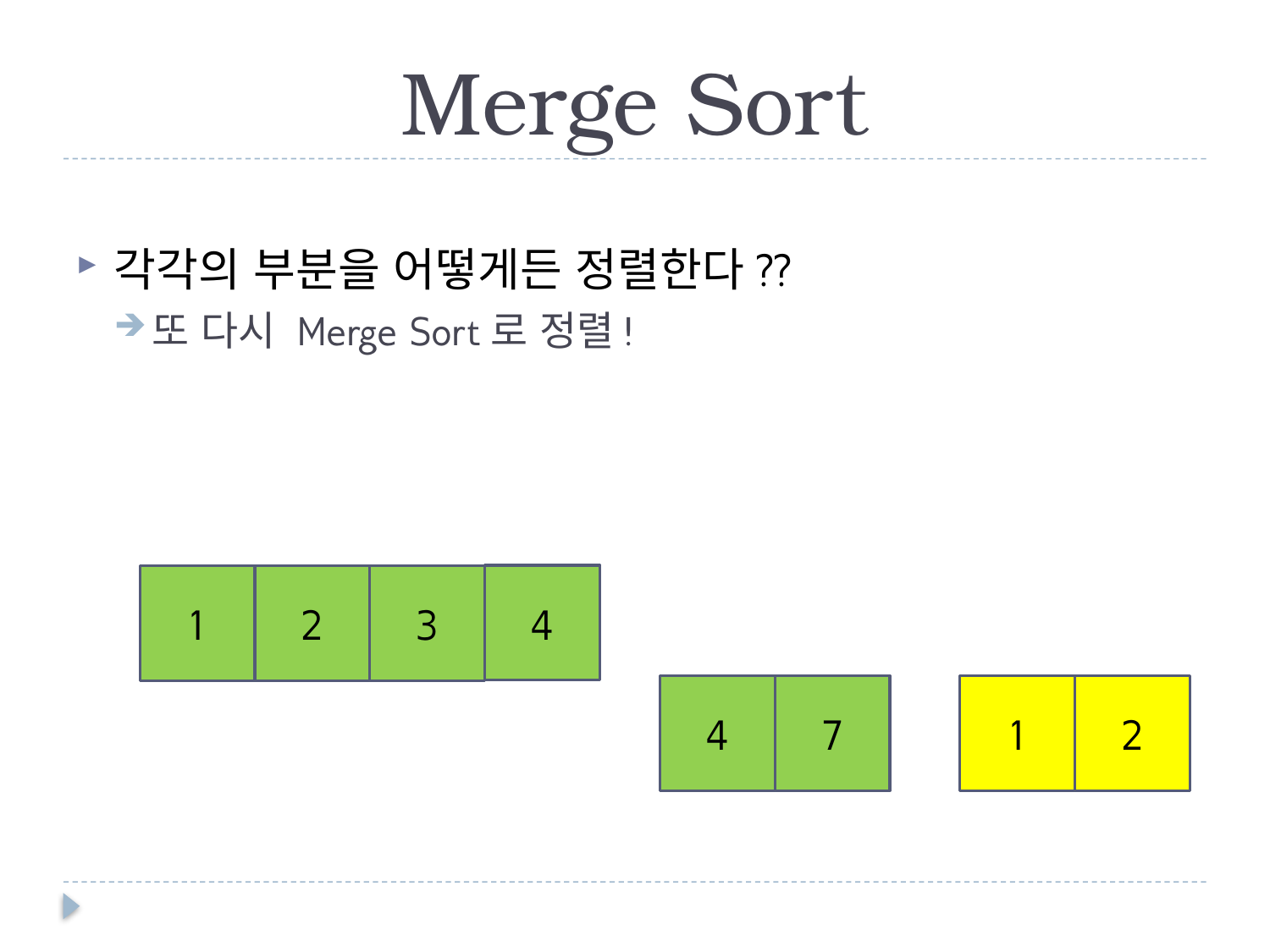

# Merge Sort

각각의 부분을 어떻게든 정렬한다??
또 다시 Merge Sort로 정렬!

4
1
2
3
4
7
1
2